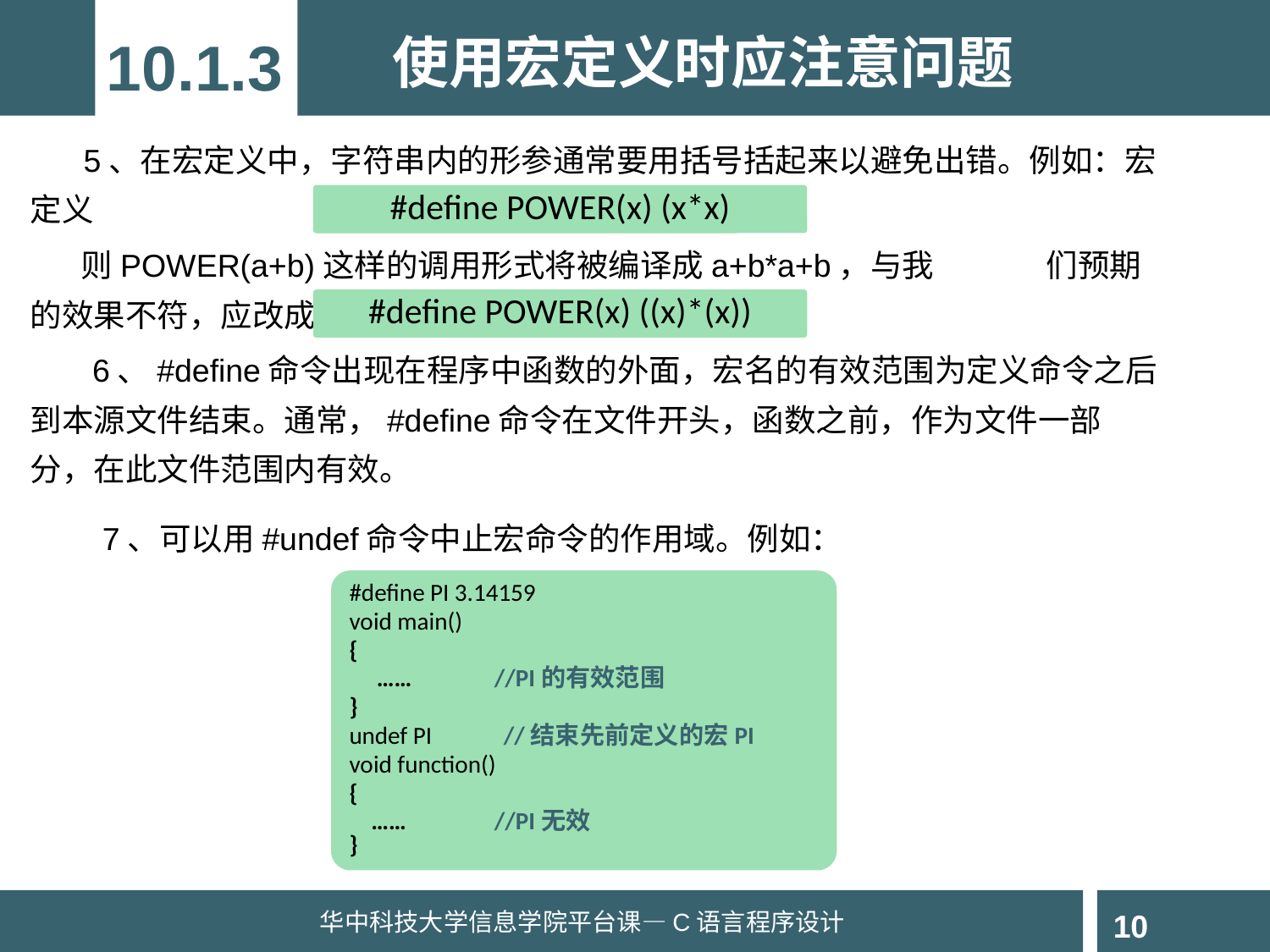

使用宏定义时应注意问题
10.1.3
      5、在宏定义中，字符串内的形参通常要用括号括起来以避免出错。例如：宏定义
      则POWER(a+b)这样的调用形式将被编译成a+b*a+b，与我     	们预期的效果不符，应改成：
       6、#define命令出现在程序中函数的外面，宏名的有效范围为定义命令之后到本源文件结束。通常，#define命令在文件开头，函数之前，作为文件一部分，在此文件范围内有效。

#define POWER(x) (x*x)
#define POWER(x) ((x)*(x))
7、可以用#undef命令中止宏命令的作用域。例如：
#define PI 3.14159
void main()
{
     ……               //PI的有效范围
}
undef PI             //结束先前定义的宏PI
void function()
{
    ……                //PI无效
}